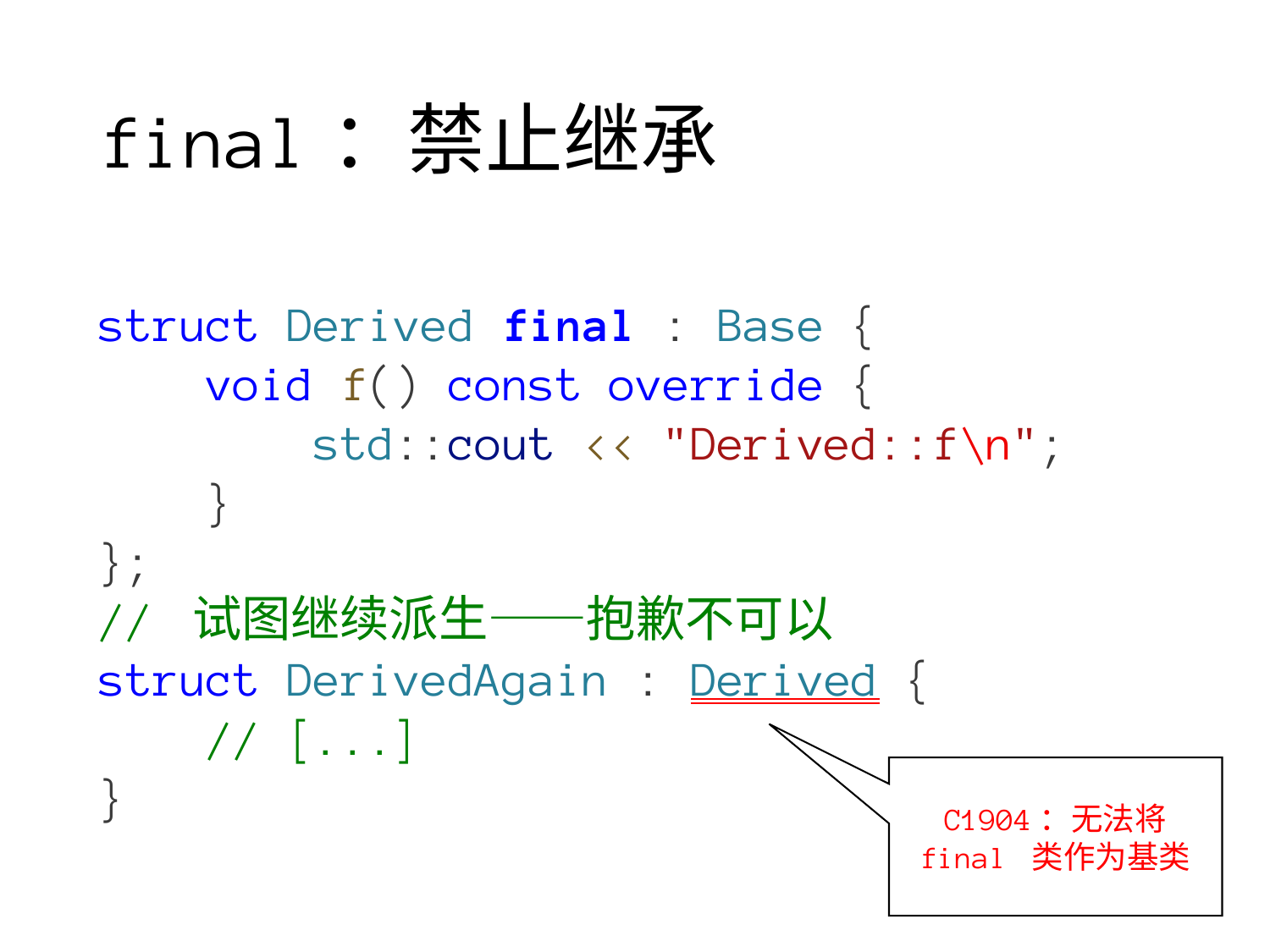

# final：禁止继承
struct Derived final : Base {
    void f() const override {
        std::cout << "Derived::f\n";
    }
};
// 试图继续派生——抱歉不可以
struct DerivedAgain : Derived {
    // [...]
}
C1904：无法将 final 类作为基类